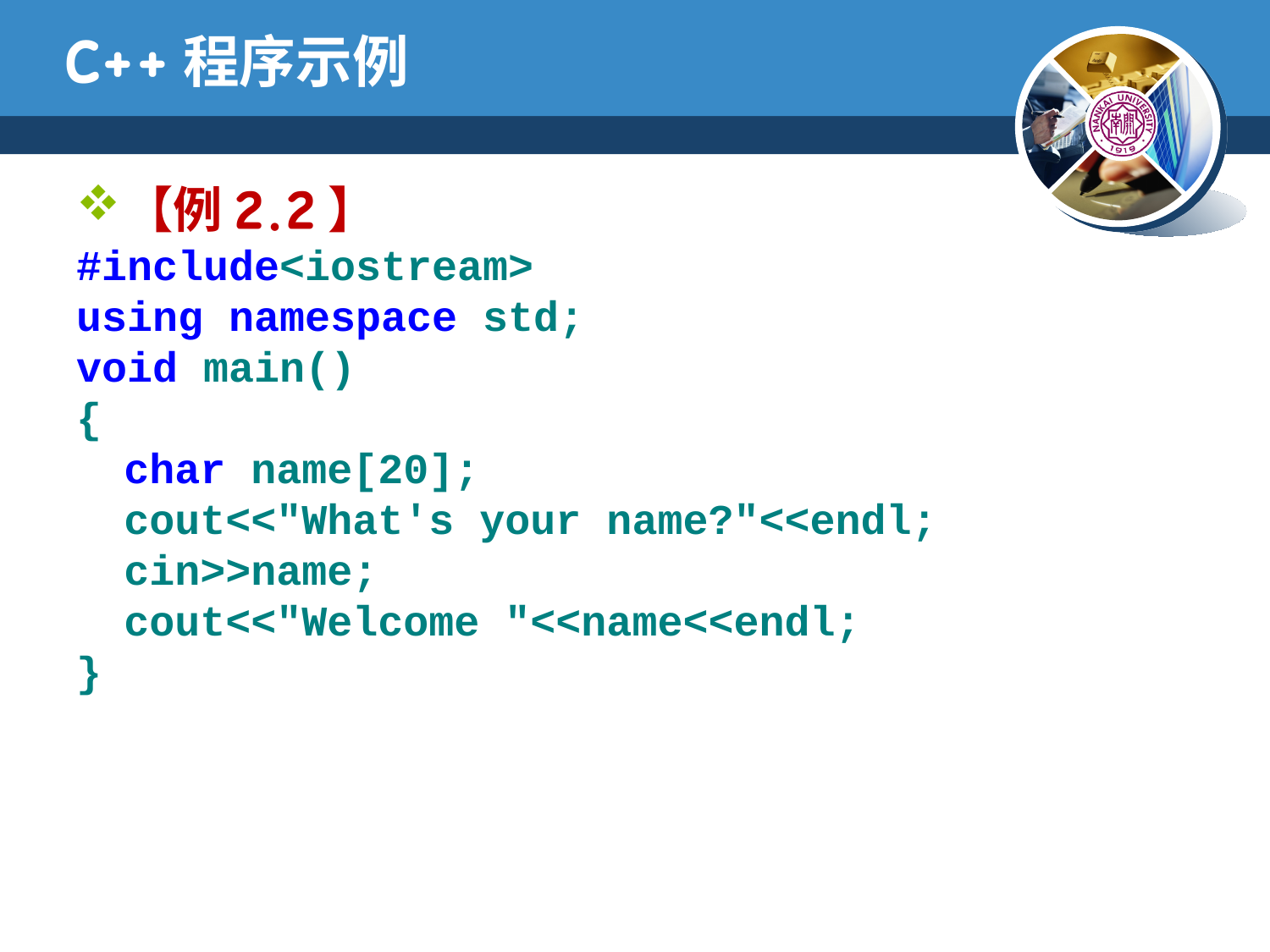

# C++程序示例
【例2.2】
#include<iostream>
using namespace std;
void main()
{
	char name[20];
	cout<<"What's your name?"<<endl;
	cin>>name;
	cout<<"Welcome "<<name<<endl;
}
14